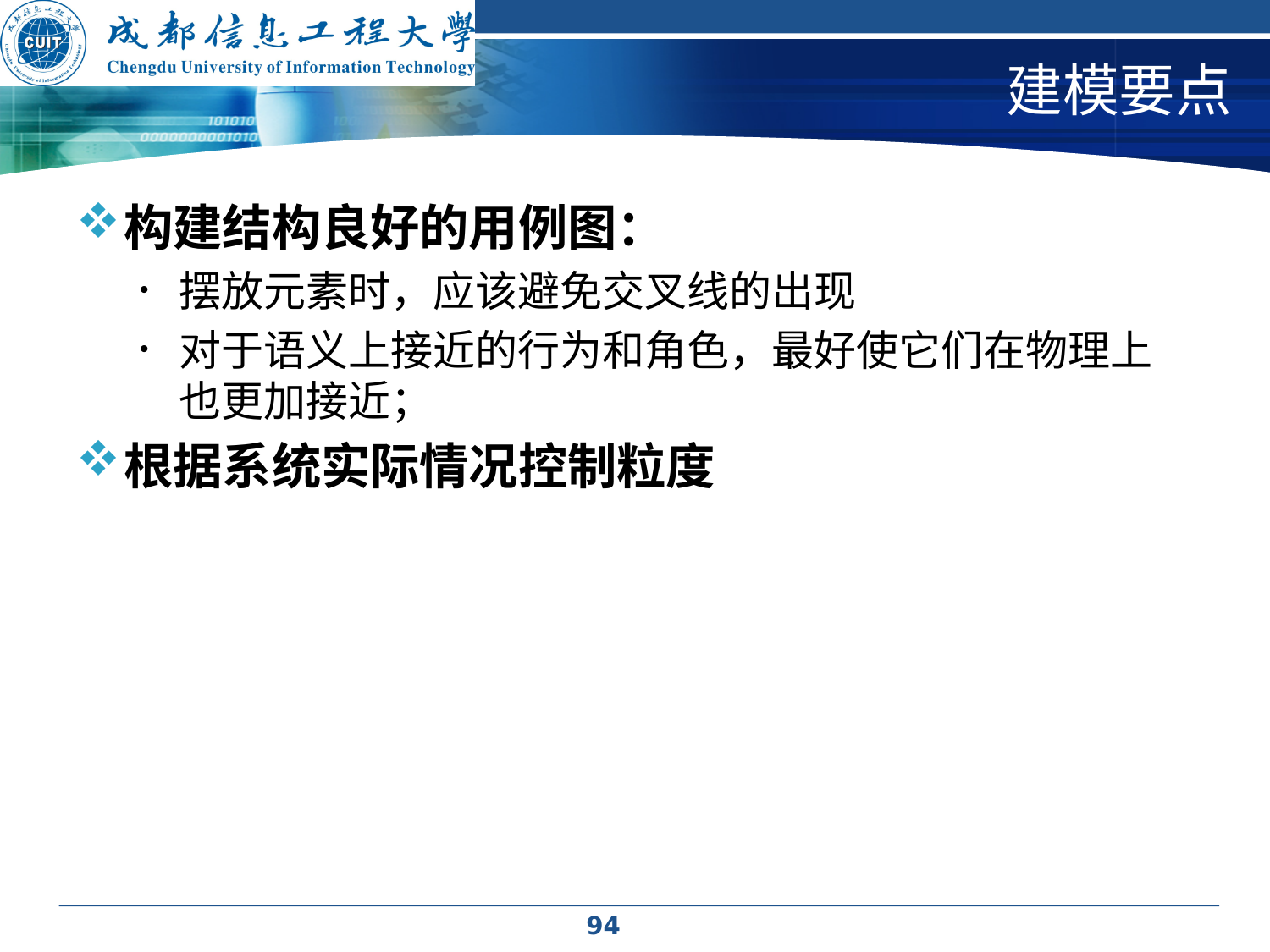

# 建模要点
构建结构良好的用例图：
摆放元素时，应该避免交叉线的出现
对于语义上接近的行为和角色，最好使它们在物理上也更加接近；
根据系统实际情况控制粒度
94